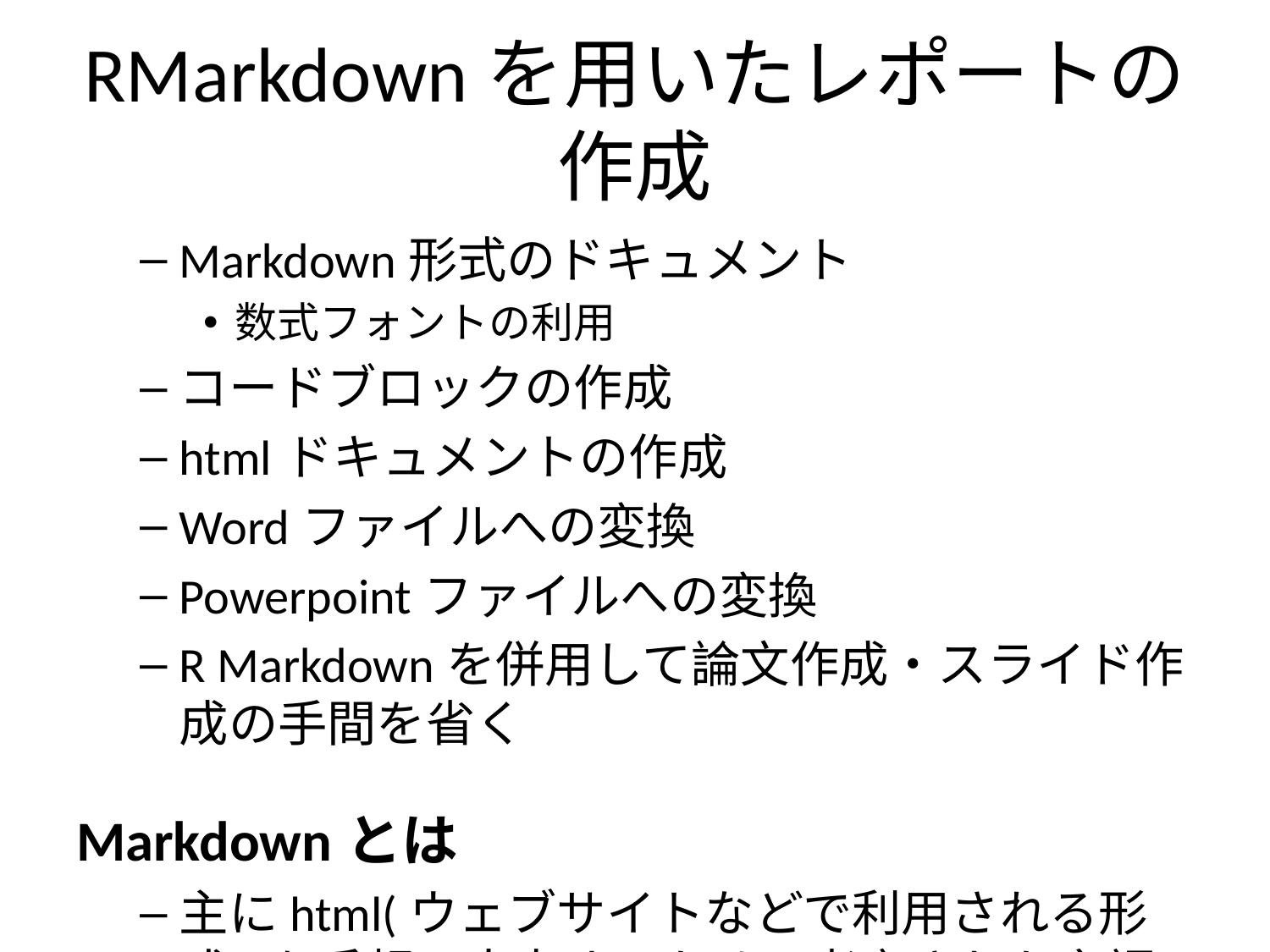

# RMarkdownを用いたレポートの作成
Markdown形式のドキュメント
数式フォントの利用
コードブロックの作成
htmlドキュメントの作成
Wordファイルへの変換
Powerpointファイルへの変換
R Markdownを併用して論文作成・スライド作成の手間を省く
Markdownとは
主にhtml(ウェブサイトなどで利用される形式)を手軽に出力するために考案された言語
Rの結果出力などに特化した形式：R Markdown
ここではR Markdownについて扱う
htmlだけでなく、WordやPowerPointなど、使い慣れた形式にも変換可能
分析結果をいちいちスクリーンショットしたり、体裁を整えるために出力をやり直したりする必要がなくなる
全てをR Markdownで完結させる必要はないので、例えば図や分析結果の出力をするためのWordファイルを作り、できたものをコピペするなどして使えば微調整も容易